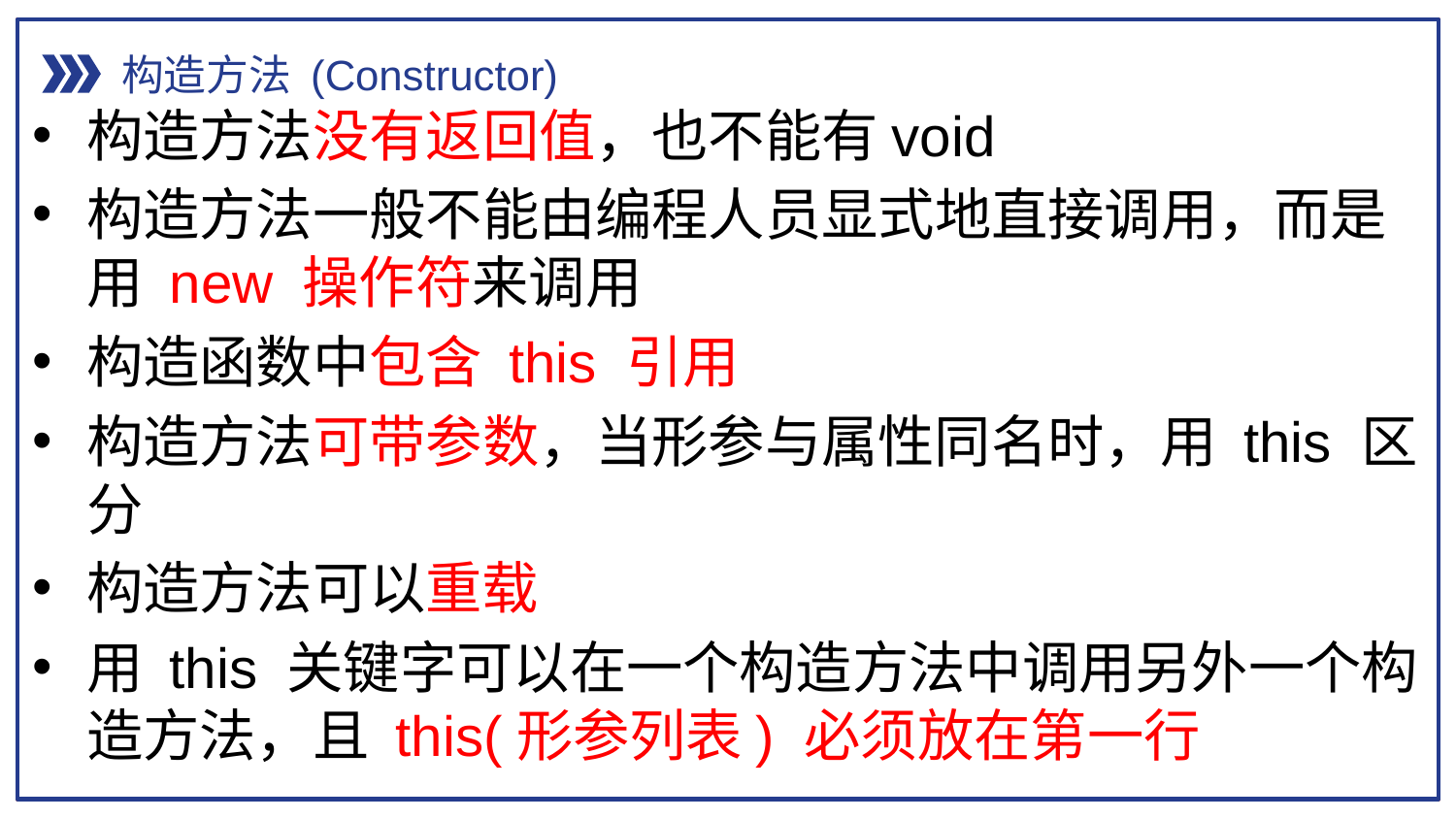

构造方法 (Constructor)

构造方法没有返回值，也不能有void
构造方法一般不能由编程人员显式地直接调用，而是用 new 操作符来调用
构造函数中包含 this 引用
构造方法可带参数，当形参与属性同名时，用 this 区分
构造方法可以重载
用 this 关键字可以在一个构造方法中调用另外一个构造方法，且 this(形参列表) 必须放在第一行